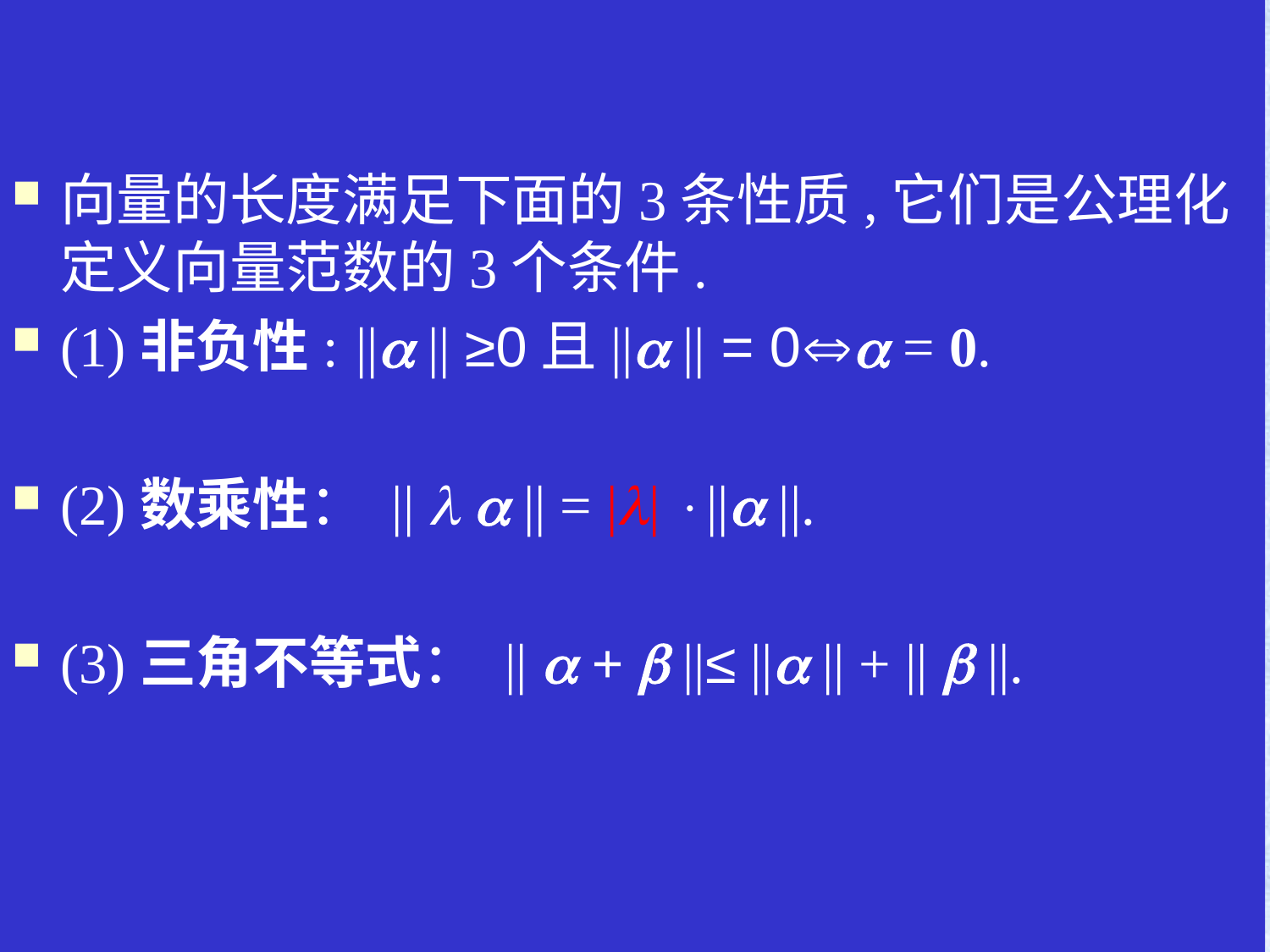

向量的长度满足下面的3条性质,它们是公理化定义向量范数的3个条件.
(1)非负性: ||α || ≥0且||α || = 0⇔α = 0.

(2)数乘性： || λ α || = |λ| ⋅||α ||.

(3)三角不等式： || α + β ||≤ ||α || + || β ||.